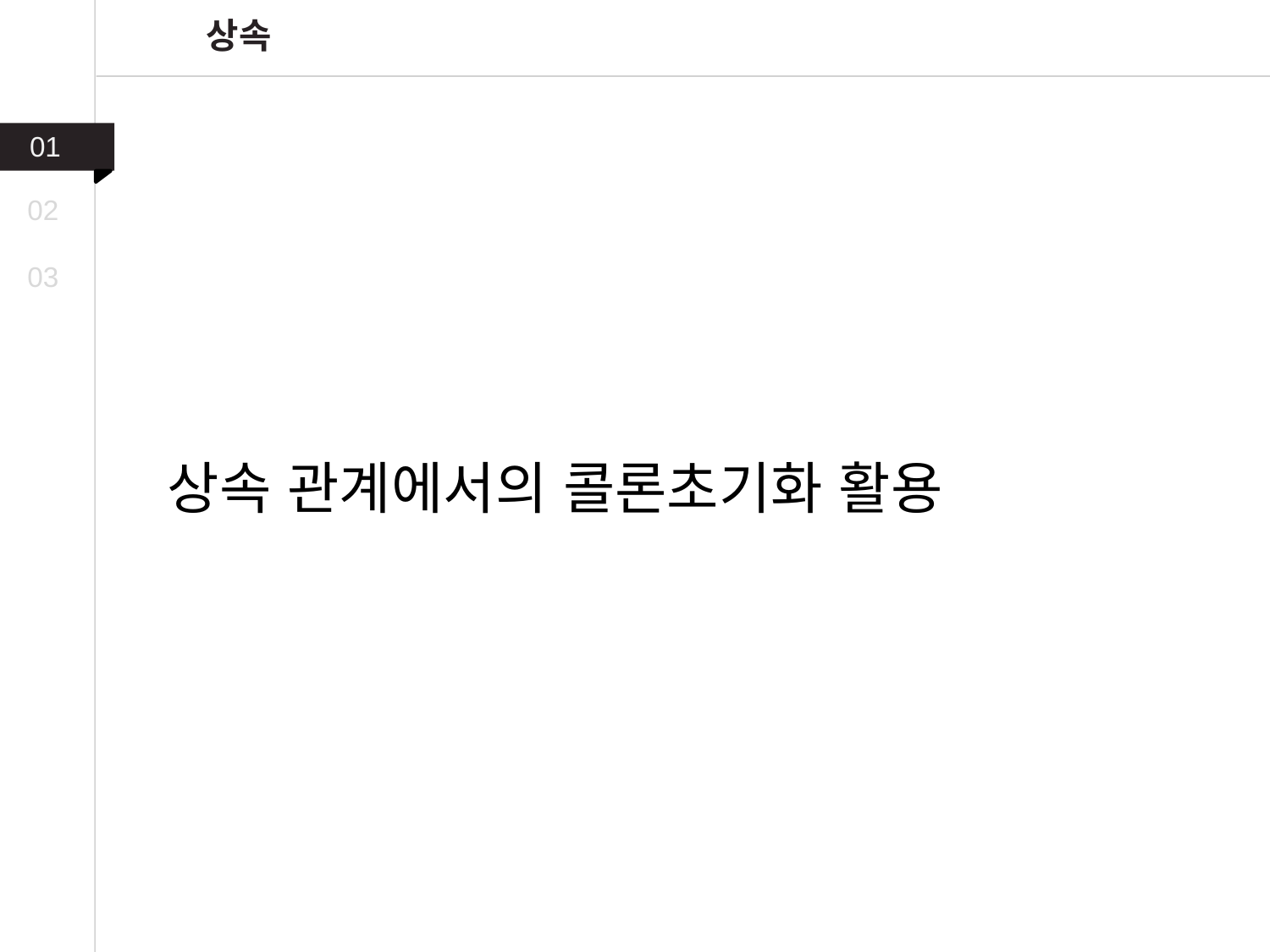

상속
01

02
03
상속 관계에서의 콜론초기화 활용